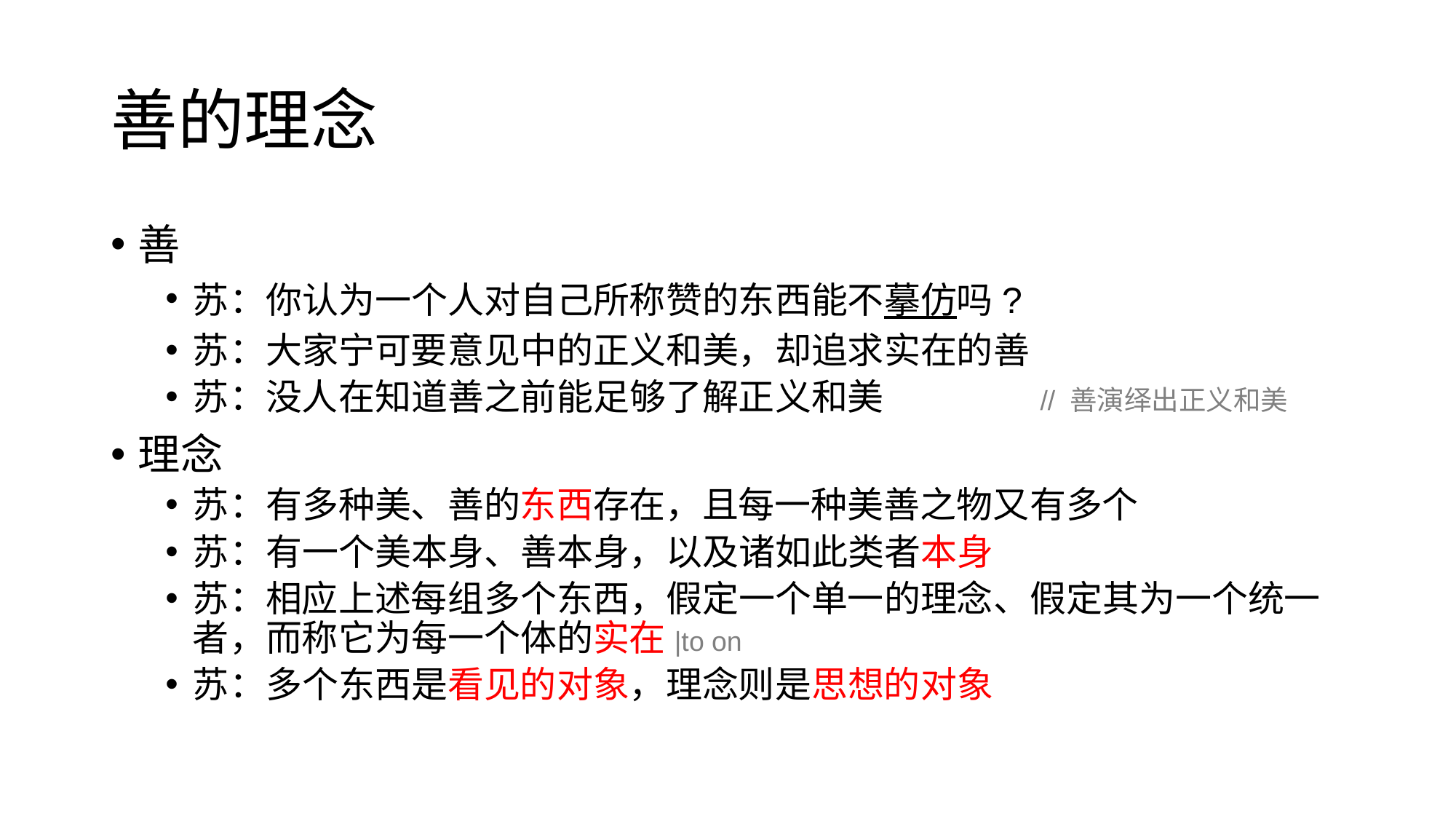

# 善的理念
善
苏：你认为一个人对自己所称赞的东西能不摹仿吗?
苏：大家宁可要意见中的正义和美，却追求实在的善
苏：没人在知道善之前能足够了解正义和美                  // 善演绎出正义和美
理念
苏：有多种美、善的东西存在，且每一种美善之物又有多个
苏：有一个美本身、善本身，以及诸如此类者本身
苏：相应上述每组多个东西，假定一个单一的理念、假定其为一个统一者，而称它为每一个体的实在|to on
苏：多个东西是看见的对象，理念则是思想的对象